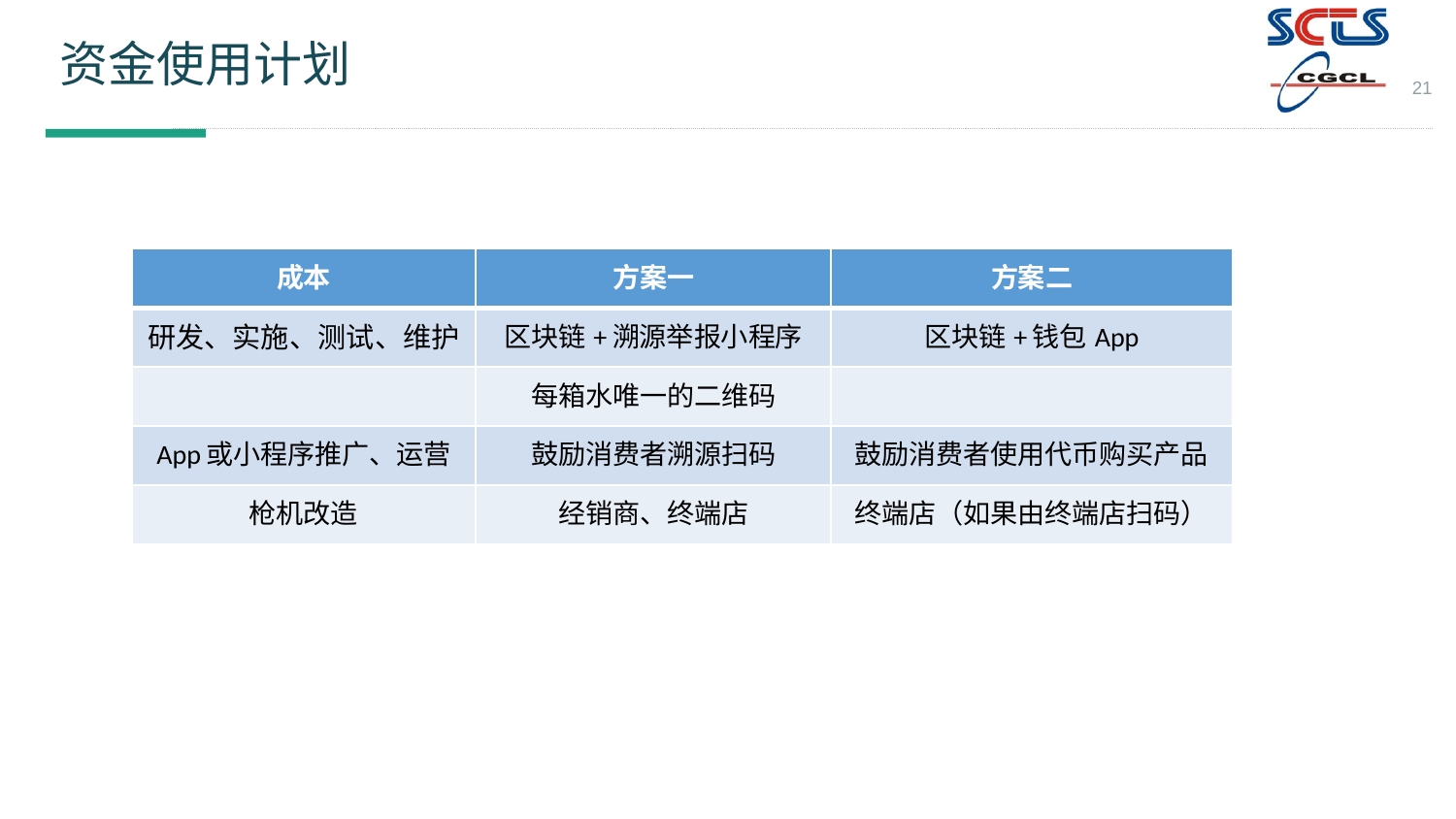

# 资金使用计划
21
| 成本 | 方案一 | 方案二 |
| --- | --- | --- |
| 研发、实施、测试、维护 | 区块链+溯源举报小程序 | 区块链+钱包App |
|  | 每箱水唯一的二维码 |  |
| App或小程序推广、运营 | 鼓励消费者溯源扫码 | 鼓励消费者使用代币购买产品 |
| 枪机改造 | 经销商、终端店 | 终端店（如果由终端店扫码） |